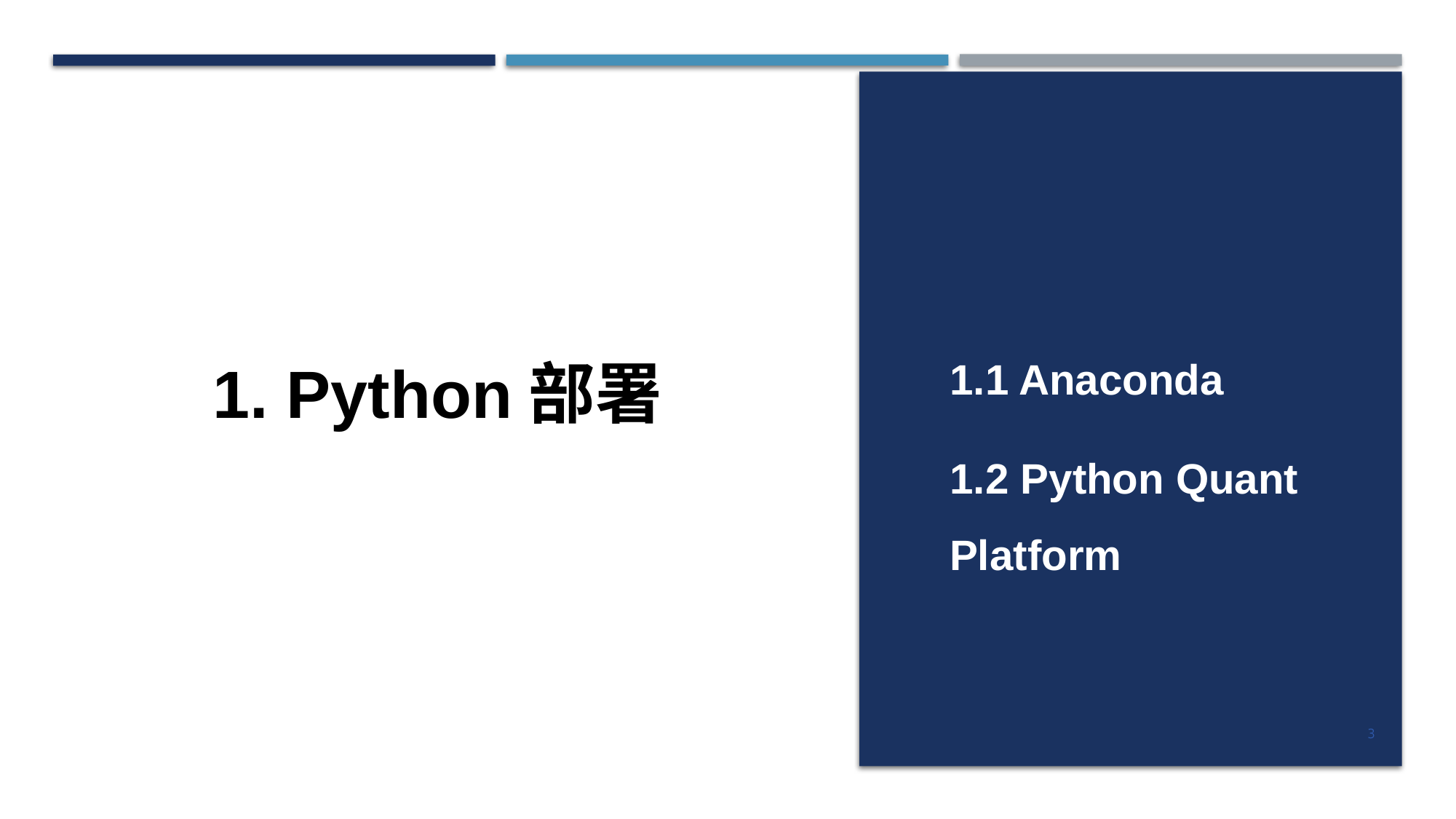

1. Python部署
1.1 Anaconda
1.2 Python Quant Platform
3